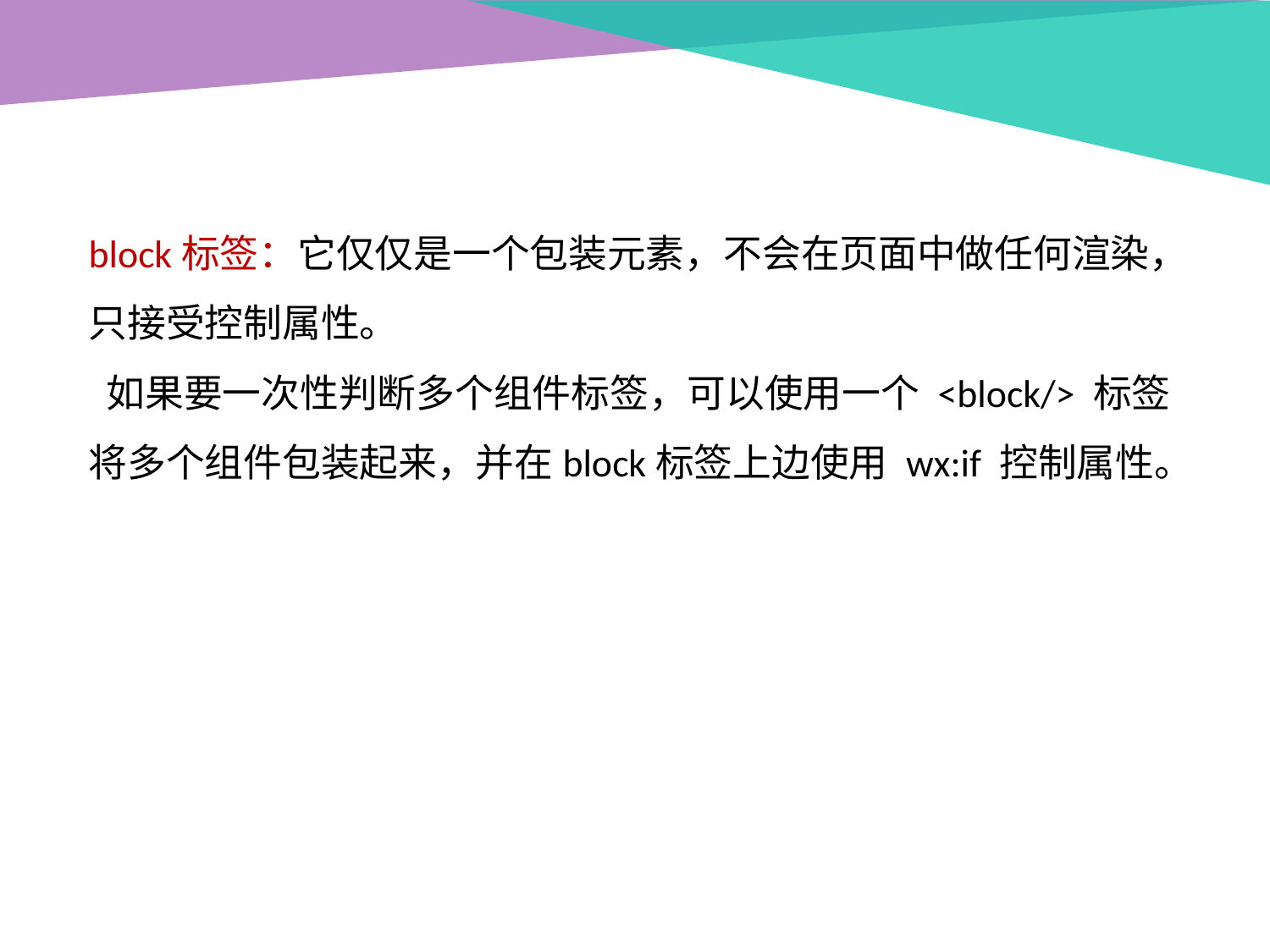

block标签：它仅仅是一个包装元素，不会在页面中做任何渲染，只接受控制属性。
 如果要一次性判断多个组件标签，可以使用一个 <block/> 标签将多个组件包装起来，并在block标签上边使用 wx:if 控制属性。